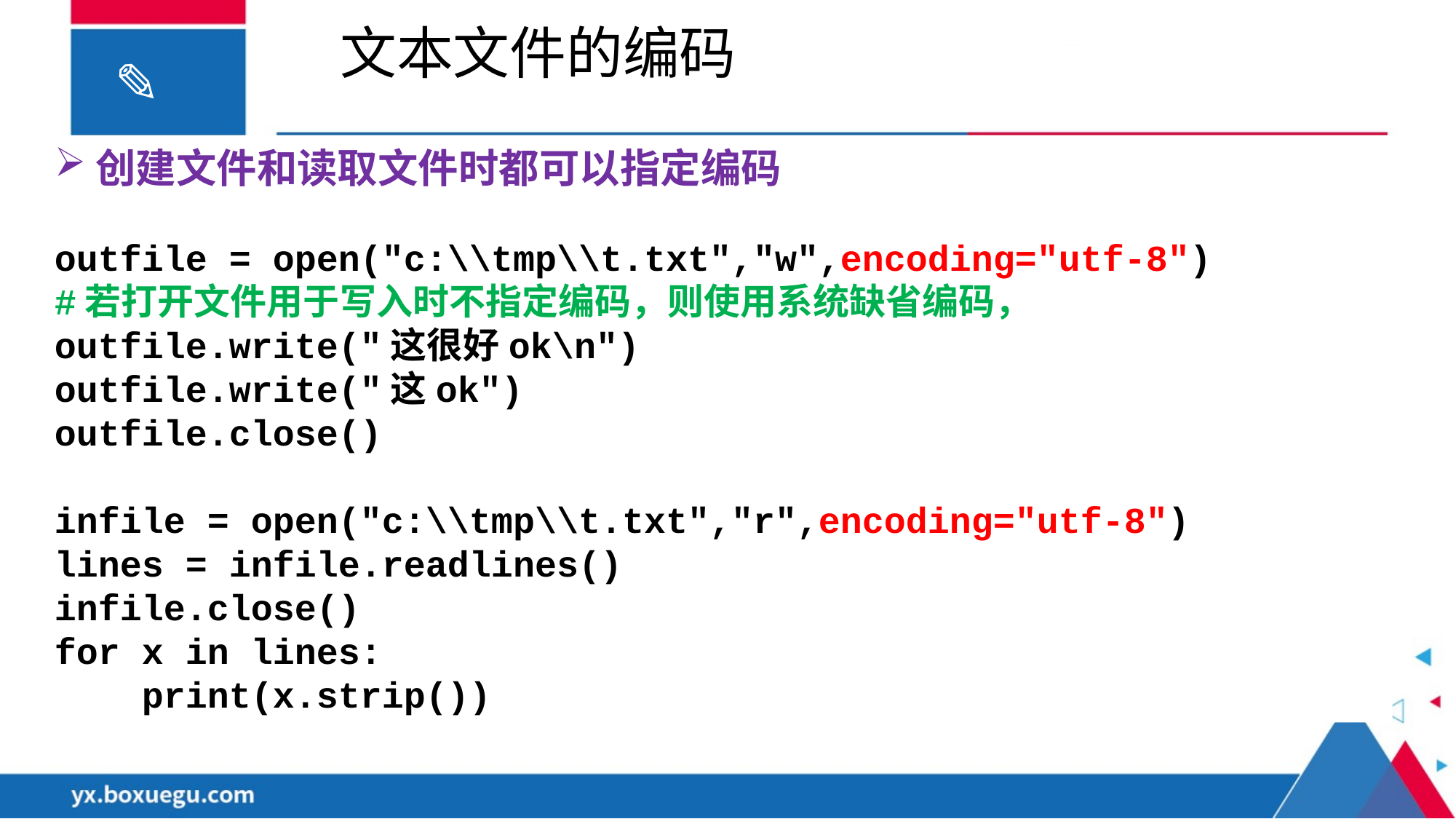

# 文本文件的编码
创建文件和读取文件时都可以指定编码

outfile = open("c:\\tmp\\t.txt","w",encoding="utf-8")
#若打开文件用于写入时不指定编码，则使用系统缺省编码，
outfile.write("这很好ok\n")
outfile.write("这ok")
outfile.close()
infile = open("c:\\tmp\\t.txt","r",encoding="utf-8")
lines = infile.readlines()
infile.close()
for x in lines:
    print(x.strip())